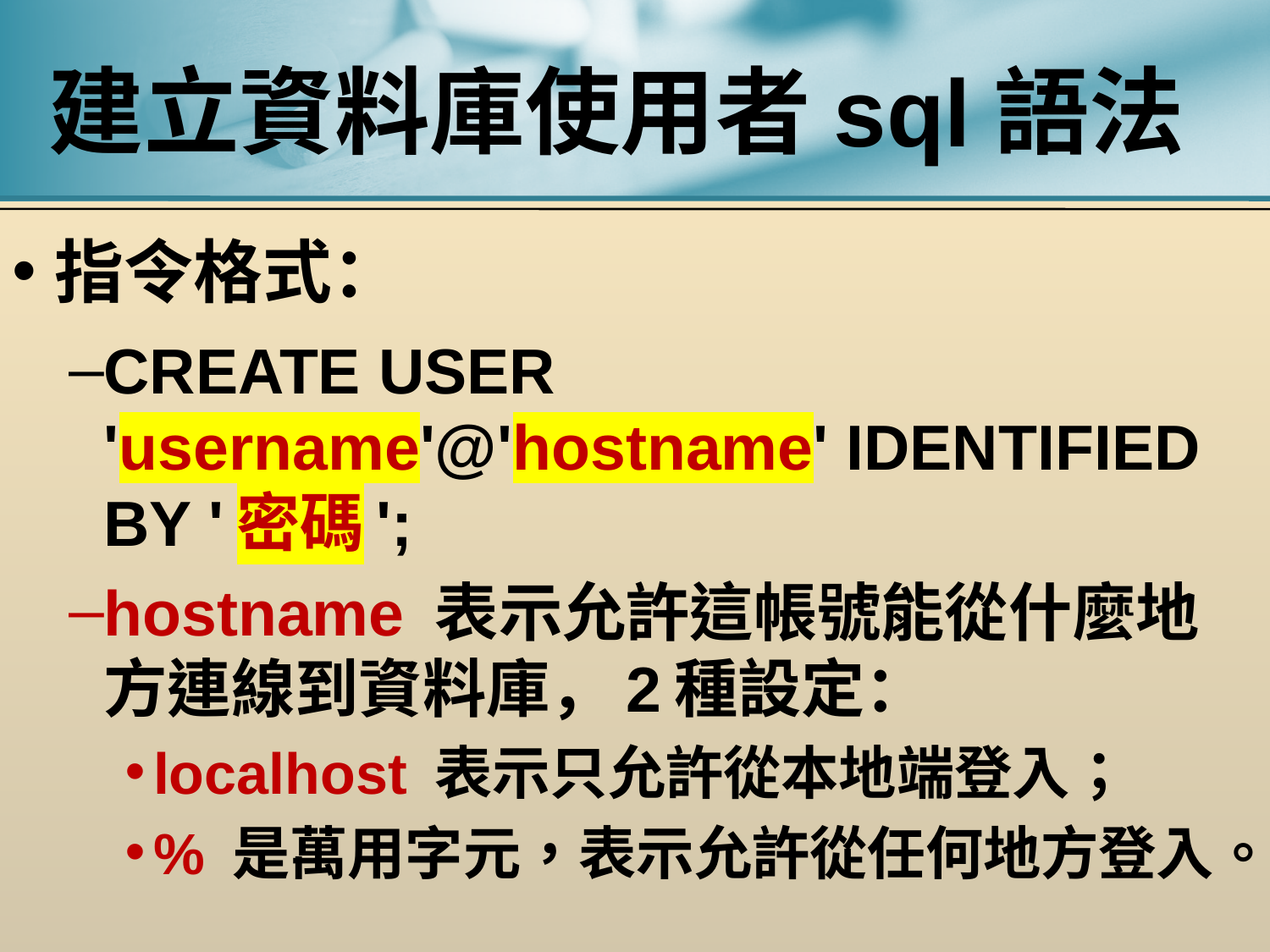

# 建立資料庫使用者sql語法
指令格式：
CREATE USER 'username'@'hostname' IDENTIFIED BY '密碼';
hostname 表示允許這帳號能從什麼地方連線到資料庫，2種設定：
localhost 表示只允許從本地端登入；
% 是萬用字元，表示允許從任何地方登入。